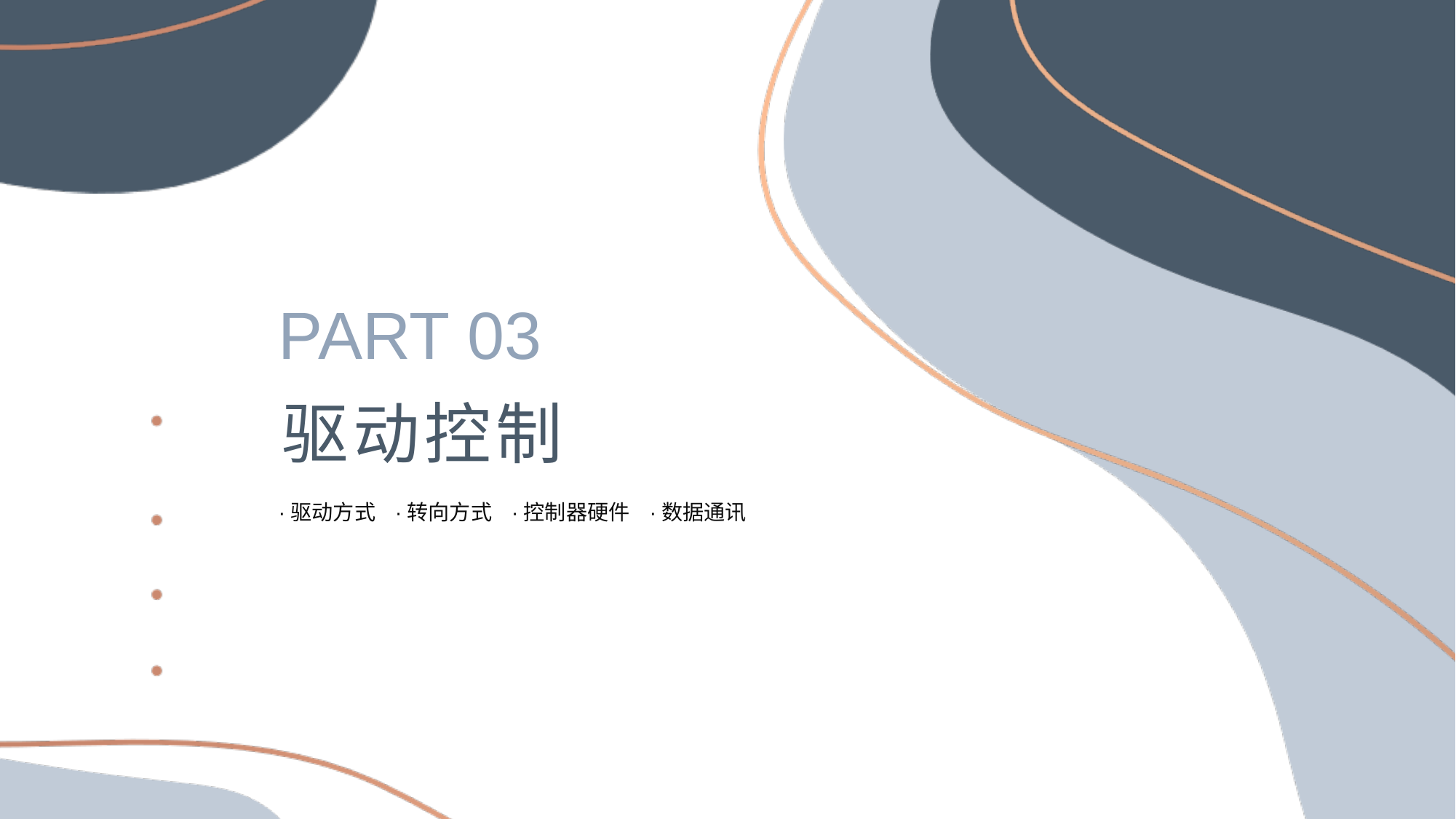

PART 03
驱动控制
·驱动方式   ·转向方式   ·控制器硬件   ·数据通讯